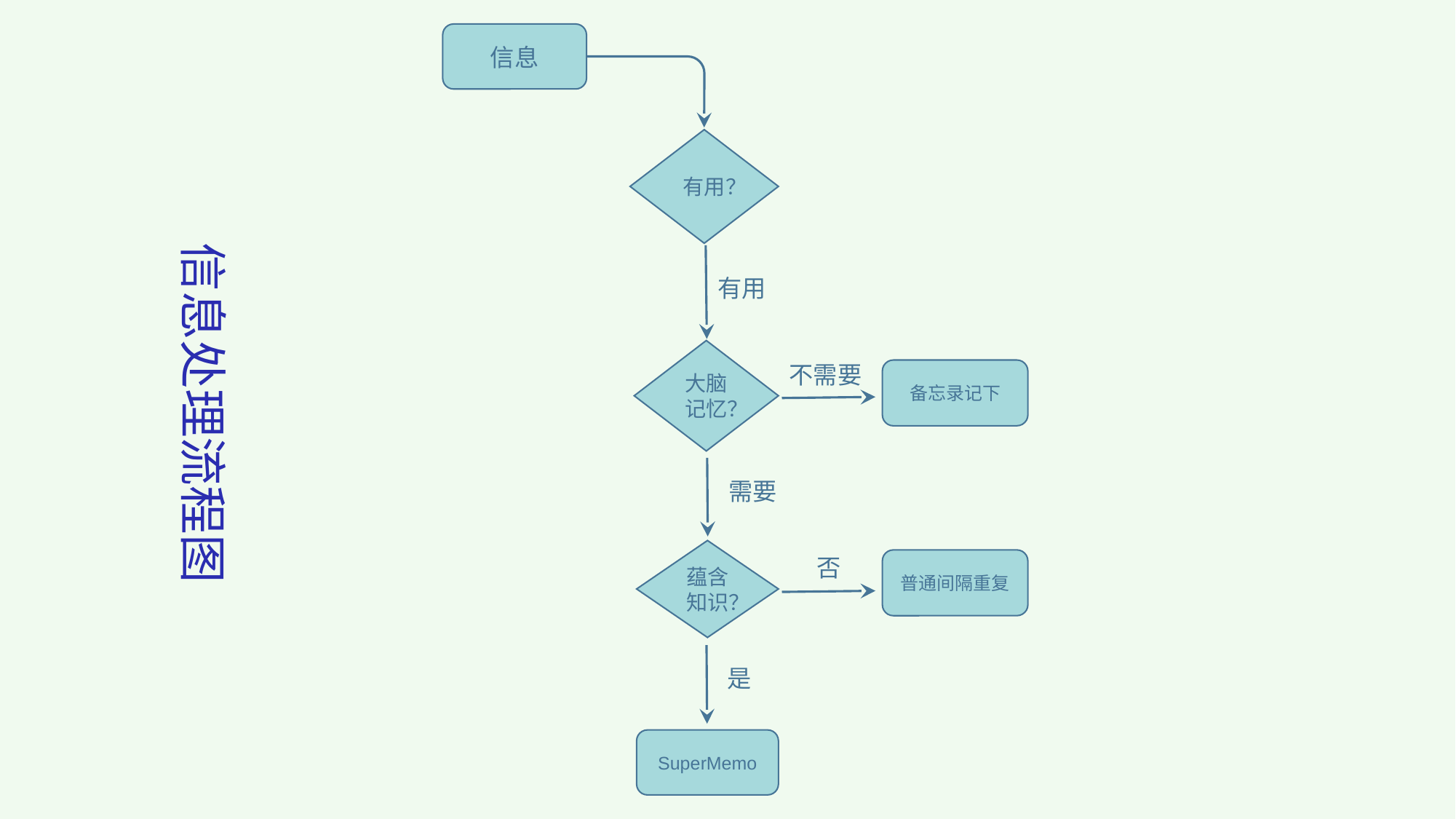

信息

有用？
信息处理流程图

有用
大脑记忆？

不需要
备忘录记下

需要
蕴含知识？

否
普通间隔重复

是
SuperMemo